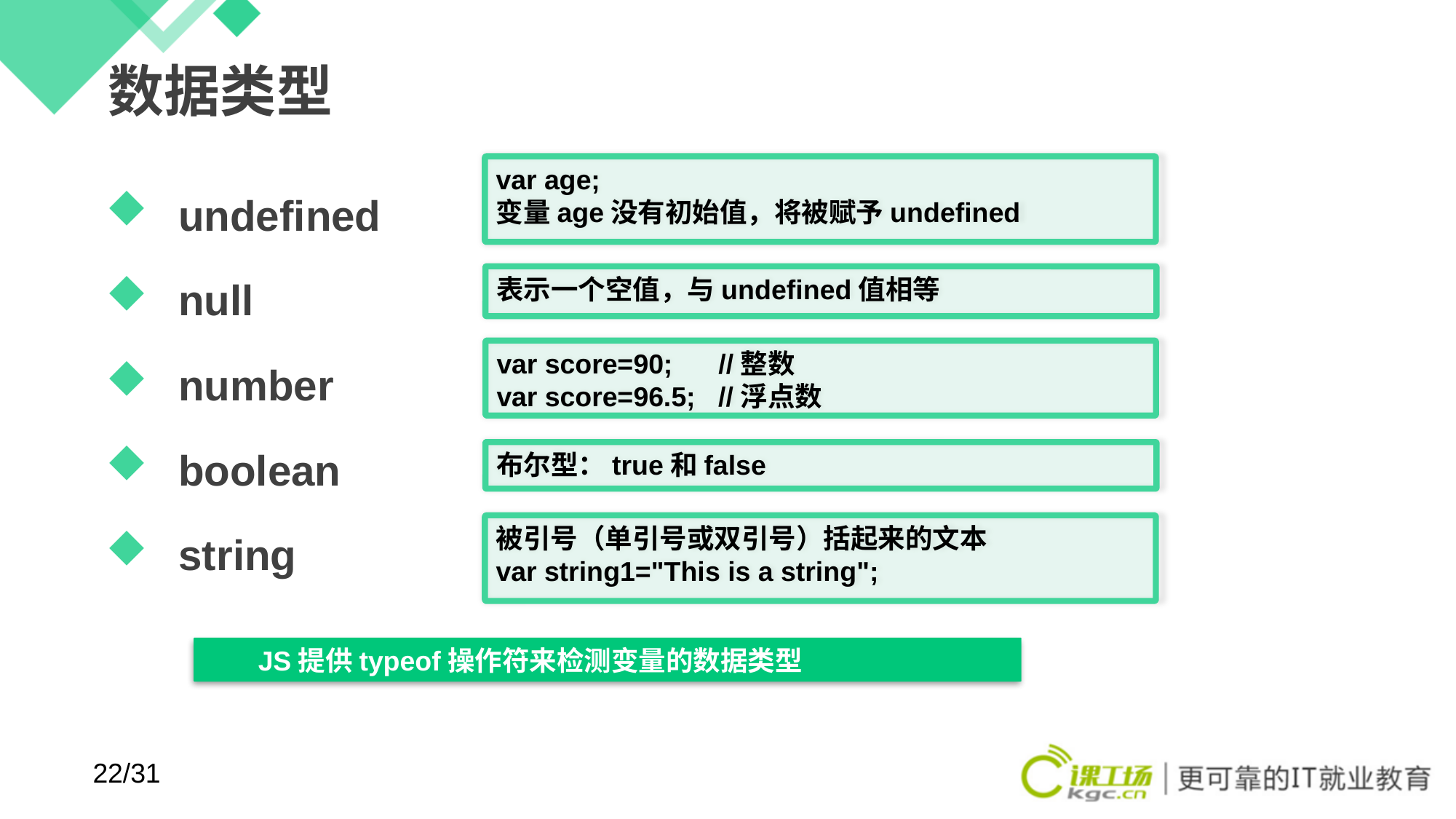

# 数据类型
undefined
null
number
boolean
string
var age;
变量age没有初始值，将被赋予undefined
表示一个空值，与undefined值相等
var score=90;      //整数
var score=96.5;   //浮点数
布尔型：true和false
被引号（单引号或双引号）括起来的文本
var string1="This is a string";
       JS提供typeof操作符来检测变量的数据类型